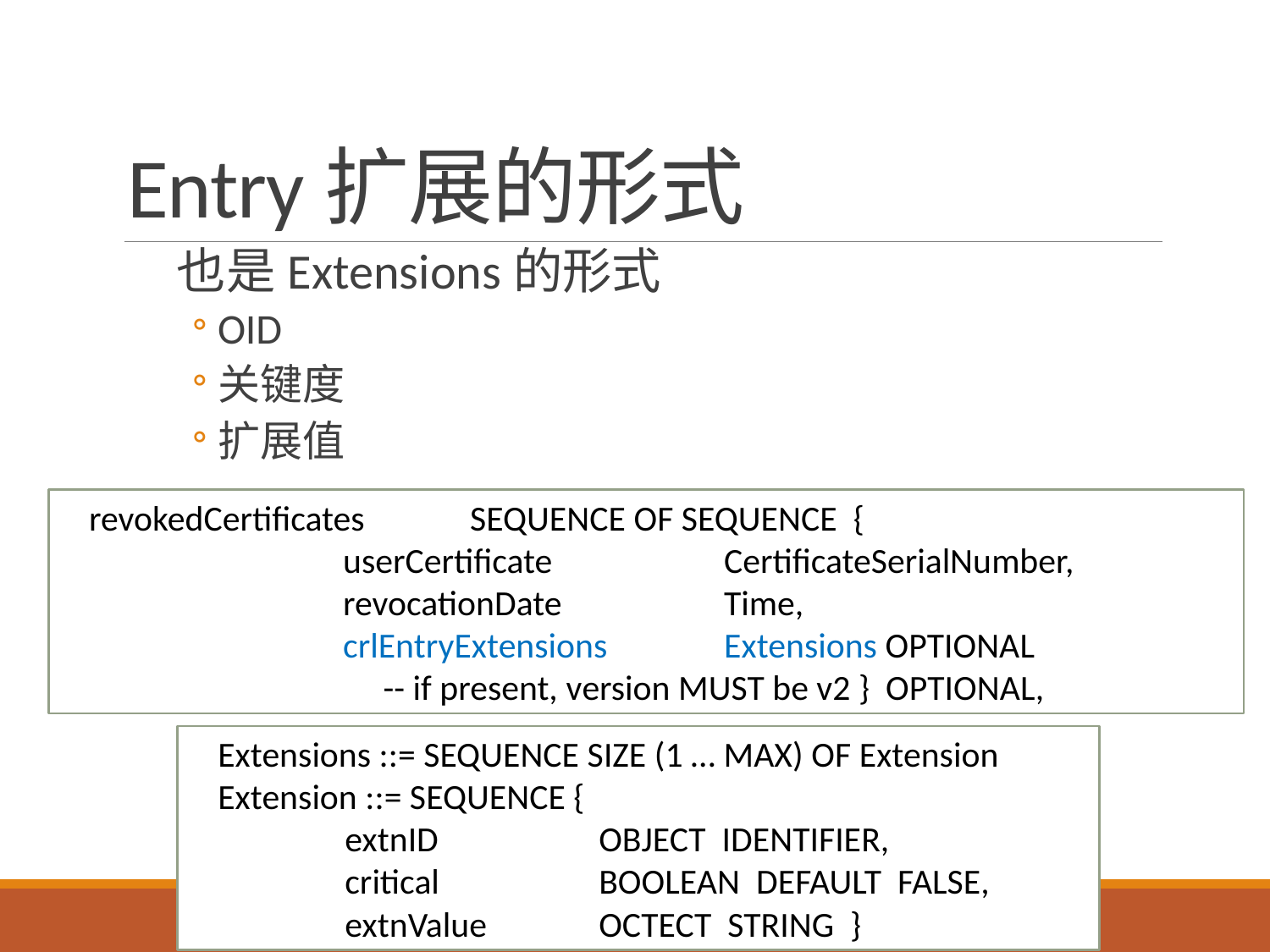

# Entry扩展的形式
也是Extensions的形式
OID
关键度
扩展值
revokedCertificates     	SEQUENCE OF SEQUENCE  {
		userCertificate         	CertificateSerialNumber,
		revocationDate          	Time,
		crlEntryExtensions      	Extensions OPTIONAL
     		     -- if present, version MUST be v2 }  OPTIONAL,
Extensions ::= SEQUENCE SIZE (1 … MAX) OF Extension
Extension ::= SEQUENCE {
	extnID		OBJECT  IDENTIFIER,
	critical		BOOLEAN  DEFAULT  FALSE,
	extnValue	OCTECT  STRING  }
37